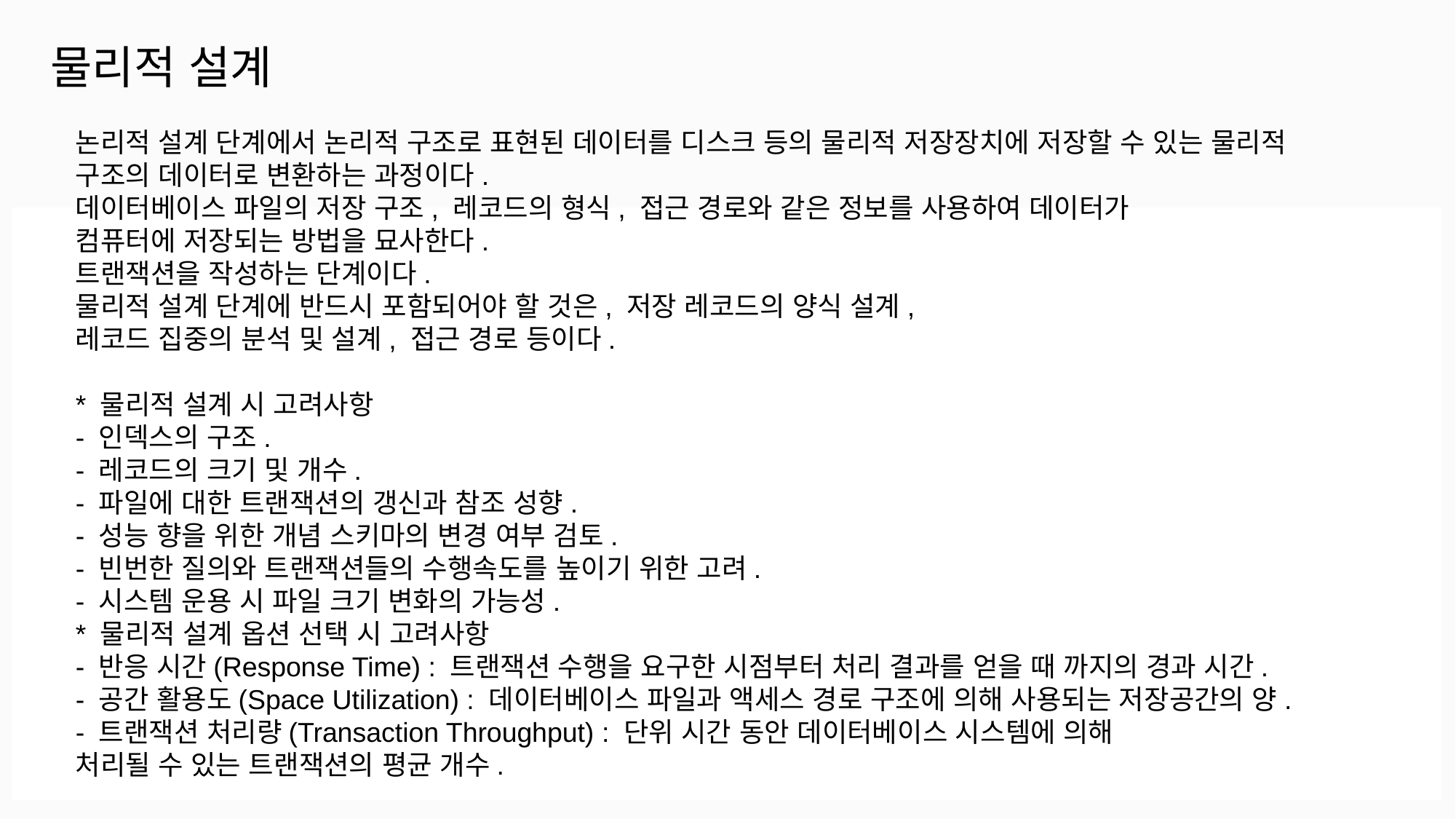

물리적 설계
논리적 설계 단계에서 논리적 구조로 표현된 데이터를 디스크 등의 물리적 저장장치에 저장할 수 있는 물리적
구조의 데이터로 변환하는 과정이다.
데이터베이스 파일의 저장 구조, 레코드의 형식, 접근 경로와 같은 정보를 사용하여 데이터가
컴퓨터에 저장되는 방법을 묘사한다.
트랜잭션을 작성하는 단계이다.
물리적 설계 단계에 반드시 포함되어야 할 것은, 저장 레코드의 양식 설계,
레코드 집중의 분석 및 설계, 접근 경로 등이다.

* 물리적 설계 시 고려사항
- 인덱스의 구조.
- 레코드의 크기 및 개수.
- 파일에 대한 트랜잭션의 갱신과 참조 성향.
- 성능 향을 위한 개념 스키마의 변경 여부 검토.
- 빈번한 질의와 트랜잭션들의 수행속도를 높이기 위한 고려.
- 시스템 운용 시 파일 크기 변화의 가능성.
* 물리적 설계 옵션 선택 시 고려사항
- 반응 시간(Response Time) : 트랜잭션 수행을 요구한 시점부터 처리 결과를 얻을 때 까지의 경과 시간.
- 공간 활용도(Space Utilization) : 데이터베이스 파일과 액세스 경로 구조에 의해 사용되는 저장공간의 양.
- 트랜잭션 처리량(Transaction Throughput) : 단위 시간 동안 데이터베이스 시스템에 의해
처리될 수 있는 트랜잭션의 평균 개수.

구매테이블(buyTBL) - 관계Tbl